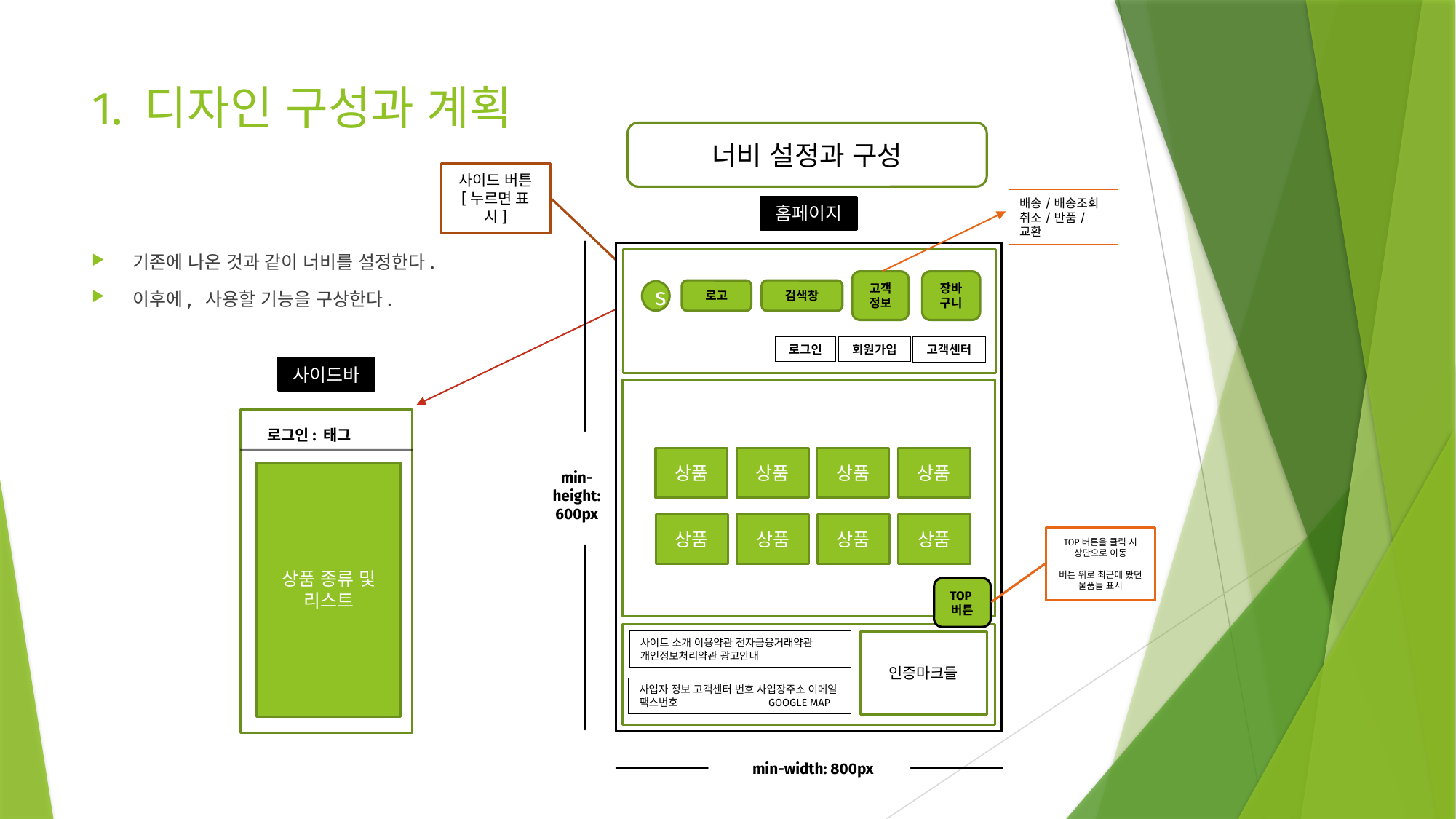

1. 디자인 구성과 계획
너비 설정과 구성
사이드 버튼
[누르면 표시]
배송/배송조회
취소/반품/교환
홈페이지
ㄷ

상품
상품
상품
상품
상품
상품
상품
상품
TOP버튼

사이트 소개 이용약관 전자금융거래약관 개인정보처리약관 광고안내
인증마크들
사업자 정보 고객센터 번호 사업장주소 이메일 팩스번호	      GOOGLE MAP
min-width: 800px
min-height: 600px

장바구니
고객정보
로고
검색창
s
로그인
회원가입
고객센터
기존에 나온 것과 같이 너비를 설정한다.
이후에,  사용할 기능을 구상한다.

사이드바
로그인: 태그
상품 종류 및 리스트

TOP버튼을 클릭 시 상단으로 이동

버튼 위로 최근에 봤던 물품들 표시